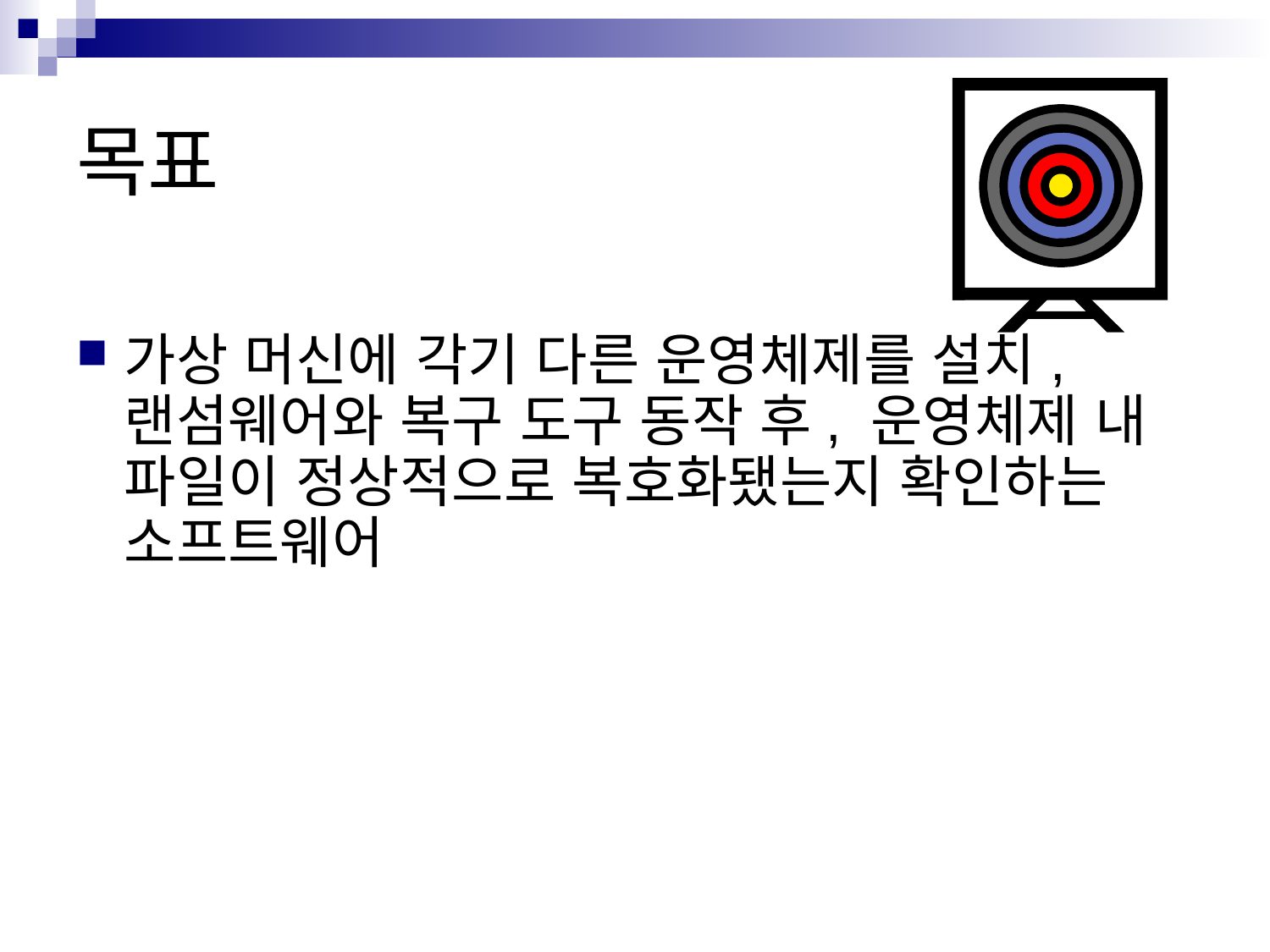

# 목표

가상 머신에 각기 다른 운영체제를 설치, 랜섬웨어와 복구 도구 동작 후, 운영체제 내 파일이 정상적으로 복호화됐는지 확인하는 소프트웨어